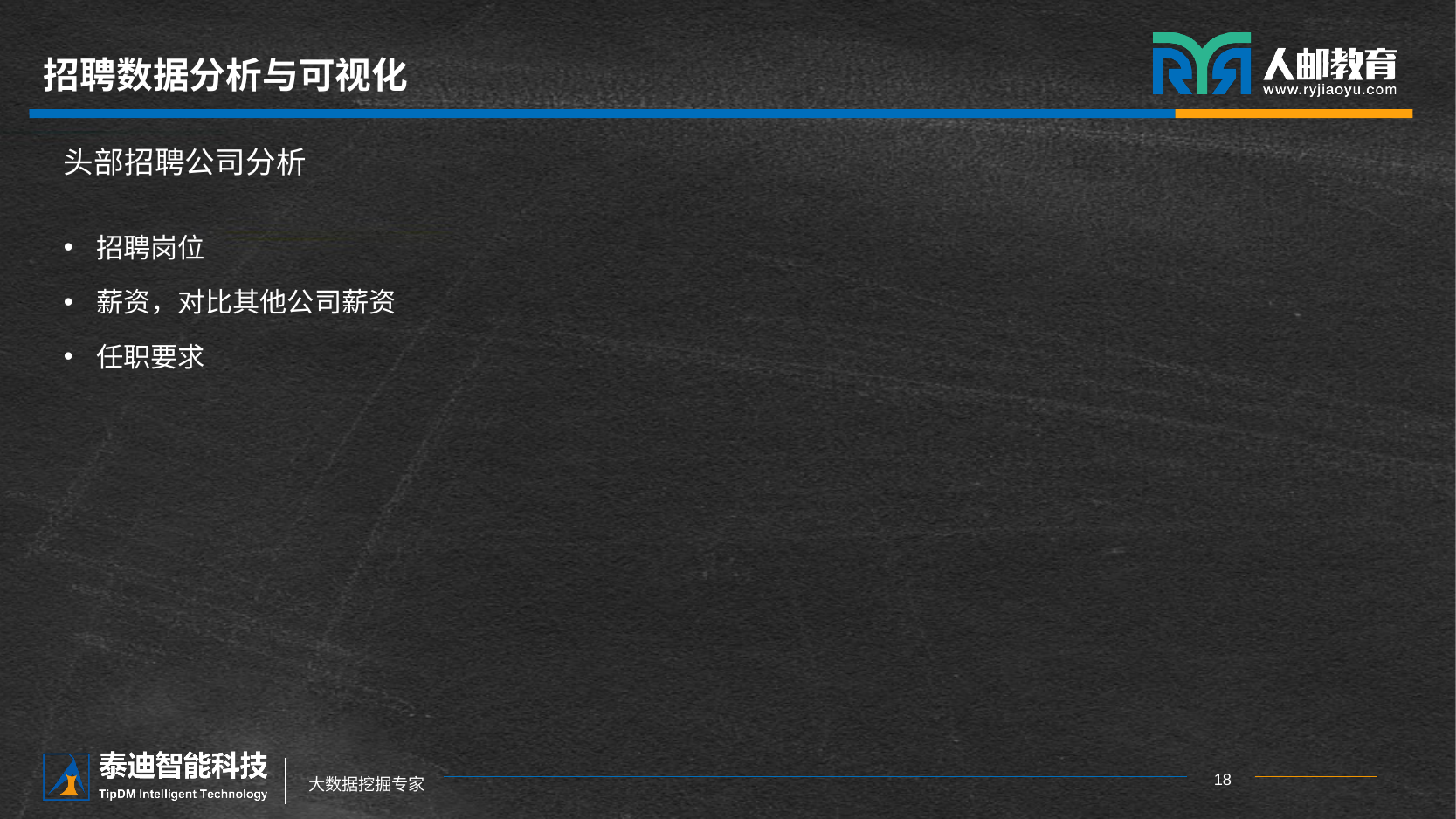

# 招聘数据分析与可视化
头部招聘公司分析
招聘岗位
薪资，对比其他公司薪资
任职要求